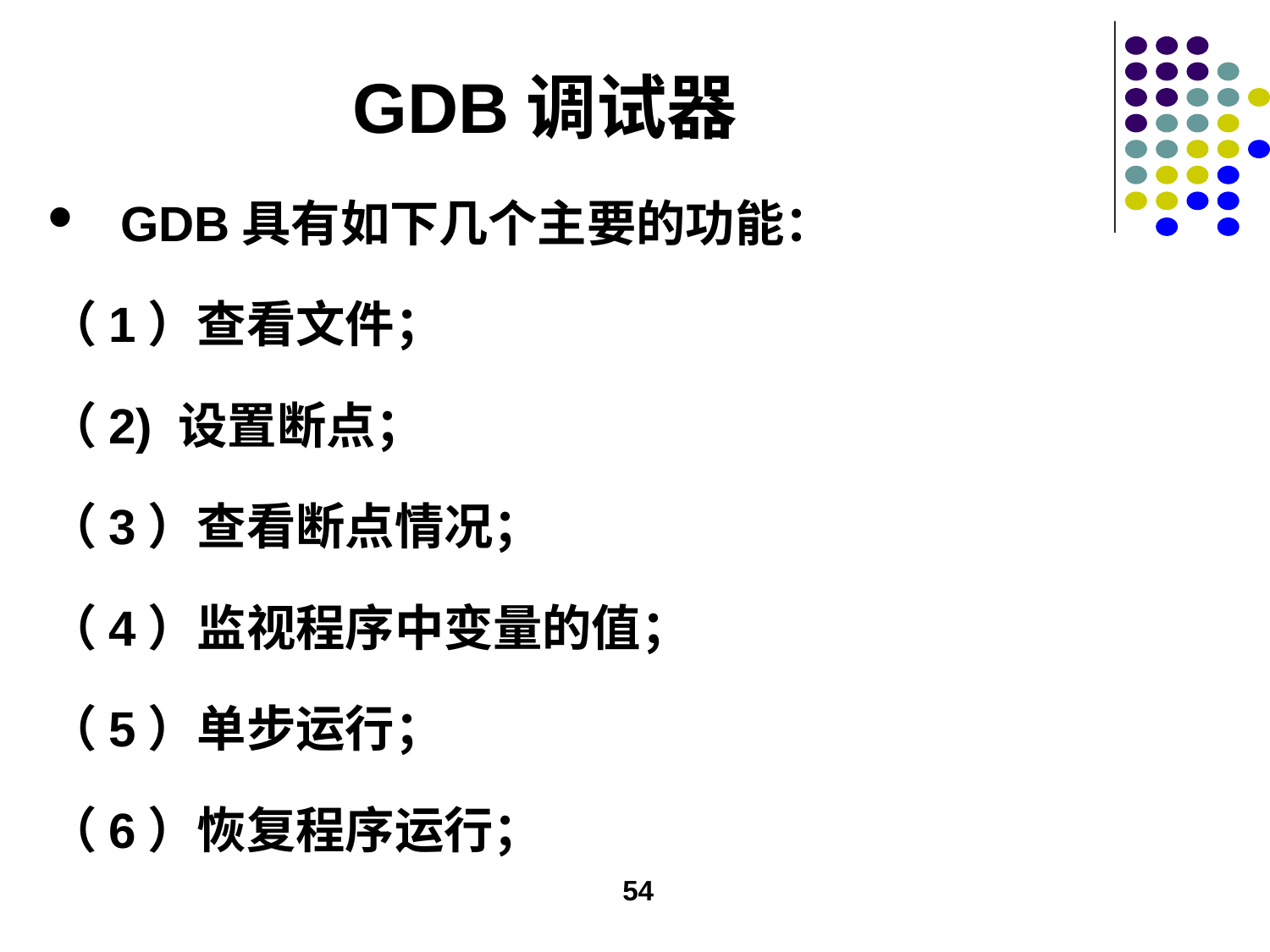

GDB调试器
 GDB具有如下几个主要的功能：
（1）查看文件；
（2) 设置断点；
（3）查看断点情况；
（4）监视程序中变量的值；
（5）单步运行；
（6）恢复程序运行；
54